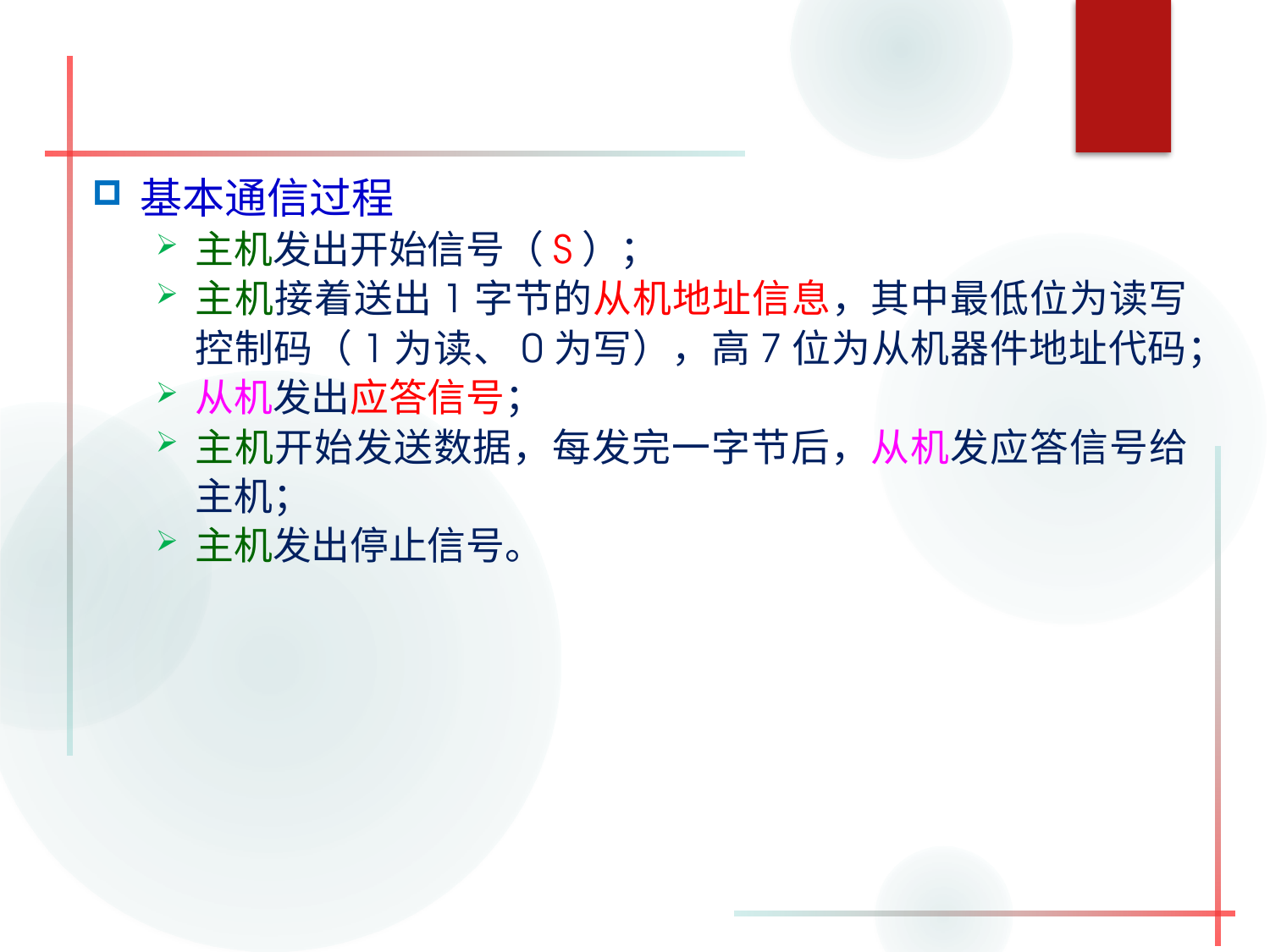

22
基本通信过程
主机发出开始信号（S）；
主机接着送出1字节的从机地址信息，其中最低位为读写控制码（1为读、0为写），高7位为从机器件地址代码；
从机发出应答信号；
主机开始发送数据，每发完一字节后，从机发应答信号给主机；
主机发出停止信号。